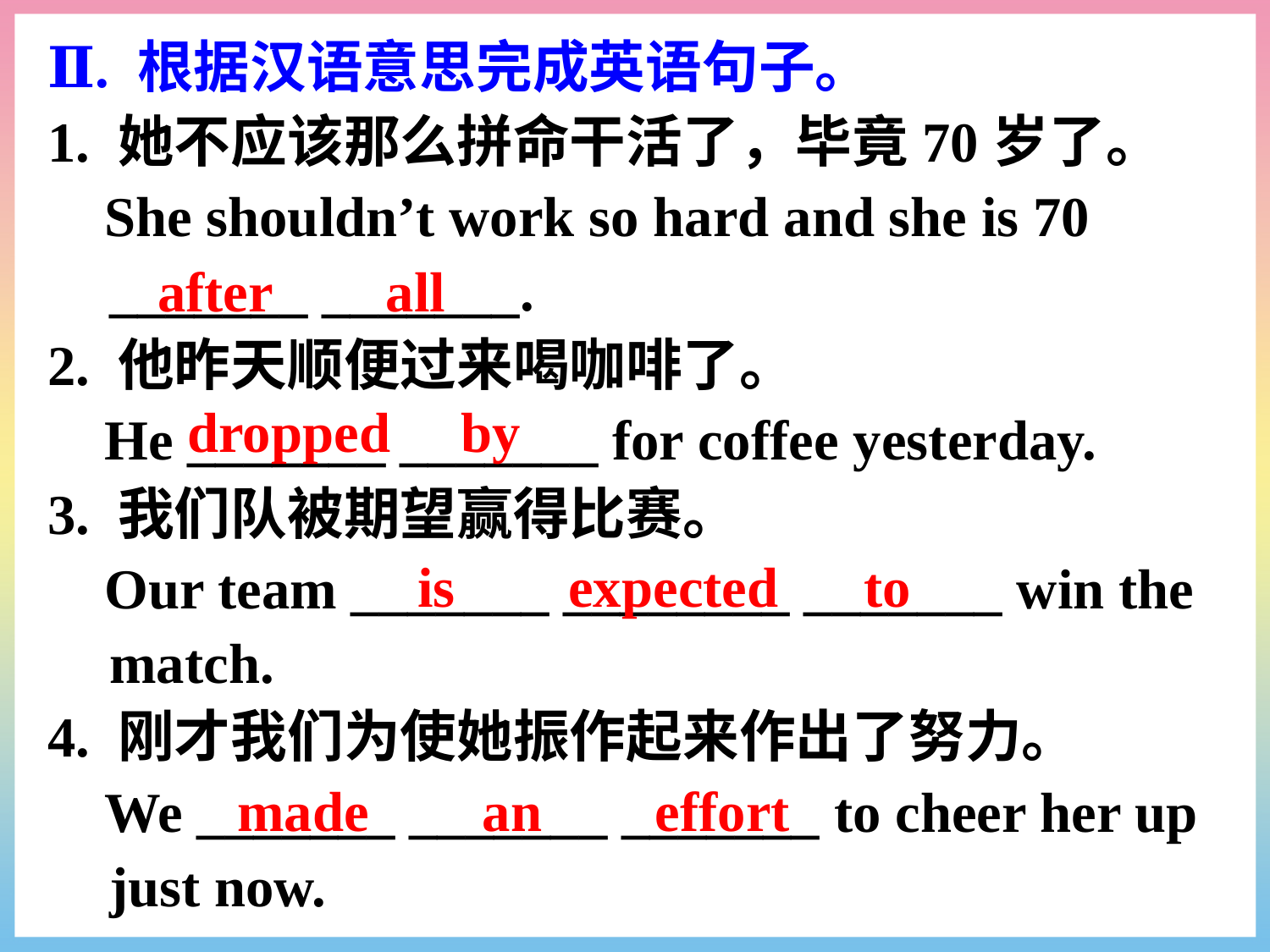

Ⅱ. 根据汉语意思完成英语句子。
1. 她不应该那么拼命干活了，毕竟70岁了。
    She shouldn’t work so hard and she is 70 _______ _______.
2. 他昨天顺便过来喝咖啡了。
    He _______ _______ for coffee yesterday.
3. 我们队被期望赢得比赛。
    Our team _______ ________ _______ win the match.
4. 刚才我们为使她振作起来作出了努力。
    We _______ _______ _______ to cheer her up just now.
after        all
dropped     by
is        expected      to
made        an        effort